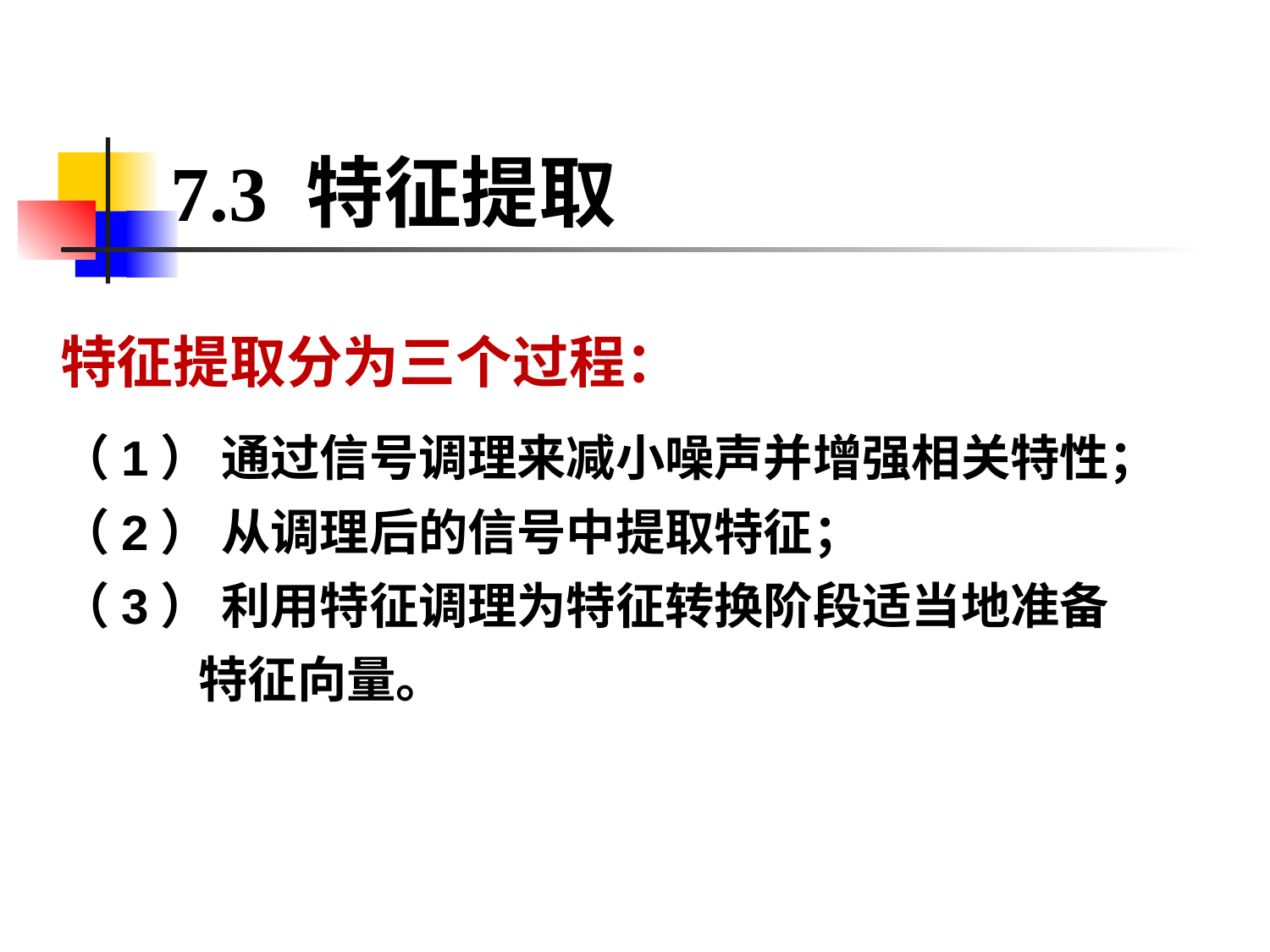

7.3 特征提取
特征提取分为三个过程：
（1） 通过信号调理来减小噪声并增强相关特性；
（2） 从调理后的信号中提取特征；
（3） 利用特征调理为特征转换阶段适当地准备		 特征向量。